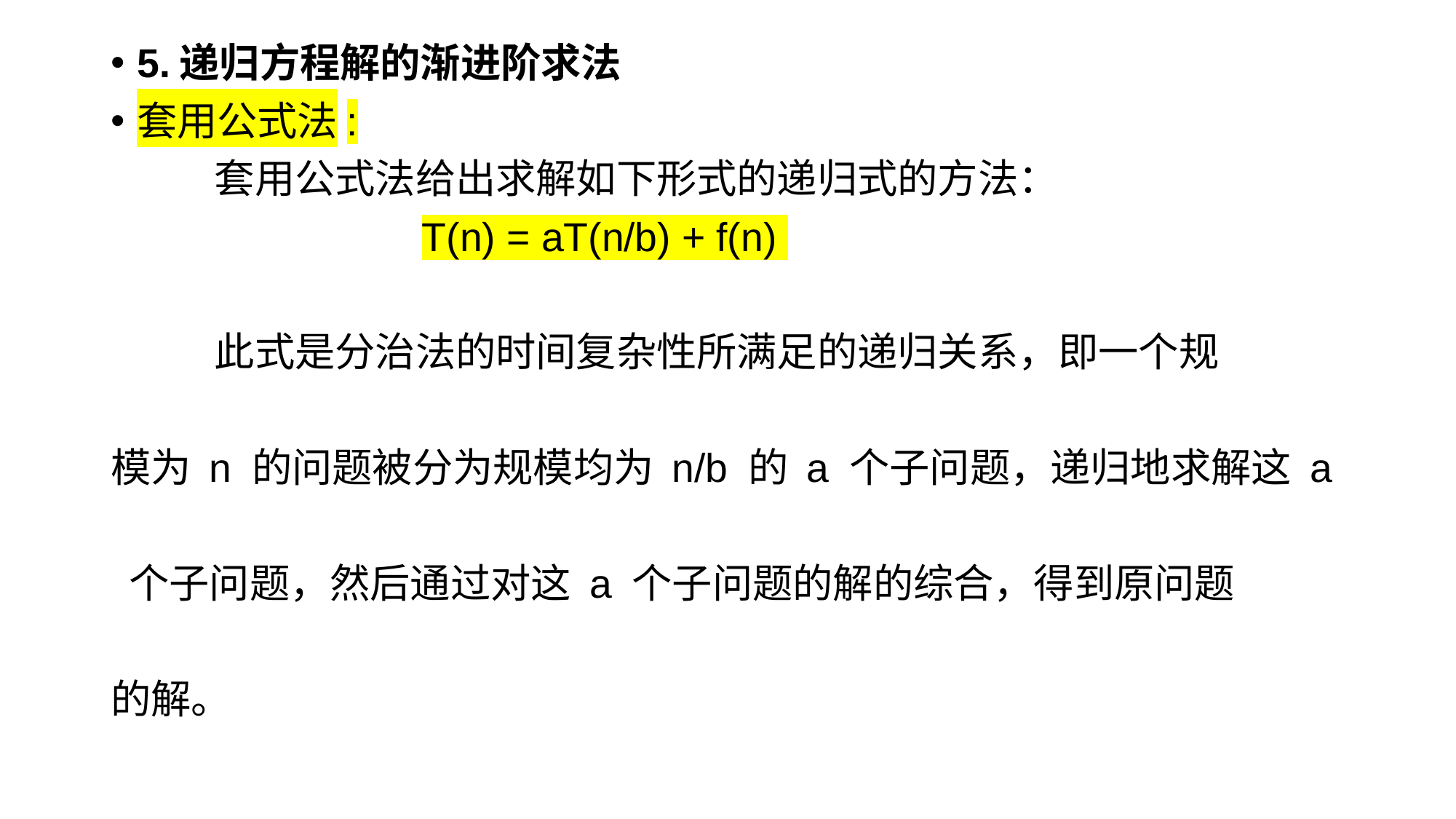

5.递归方程解的渐进阶求法
套用公式法:
	套用公式法给出求解如下形式的递归式的方法：
			T(n) = aT(n/b) + f(n)

	此式是分治法的时间复杂性所满足的递归关系，即一个规

模为 n 的问题被分为规模均为 n/b 的 a 个子问题，递归地求解这 a

 个子问题，然后通过对这 a 个子问题的解的综合，得到原问题

的解。